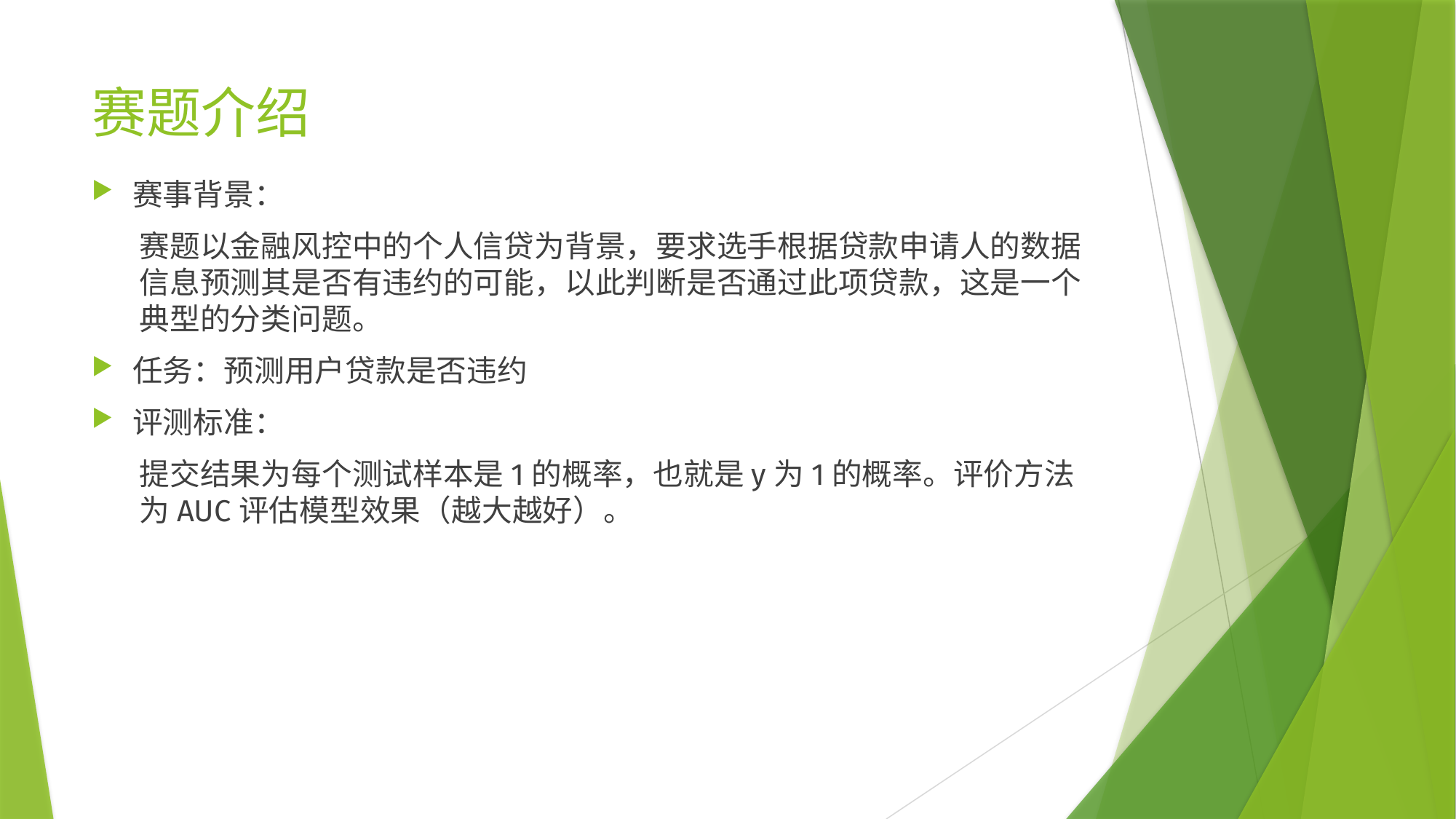

# 赛题介绍
赛事背景：
赛题以金融风控中的个人信贷为背景，要求选手根据贷款申请人的数据信息预测其是否有违约的可能，以此判断是否通过此项贷款，这是一个典型的分类问题。
任务：预测用户贷款是否违约
评测标准：
提交结果为每个测试样本是1的概率，也就是y为1的概率。评价方法为AUC评估模型效果（越大越好）。